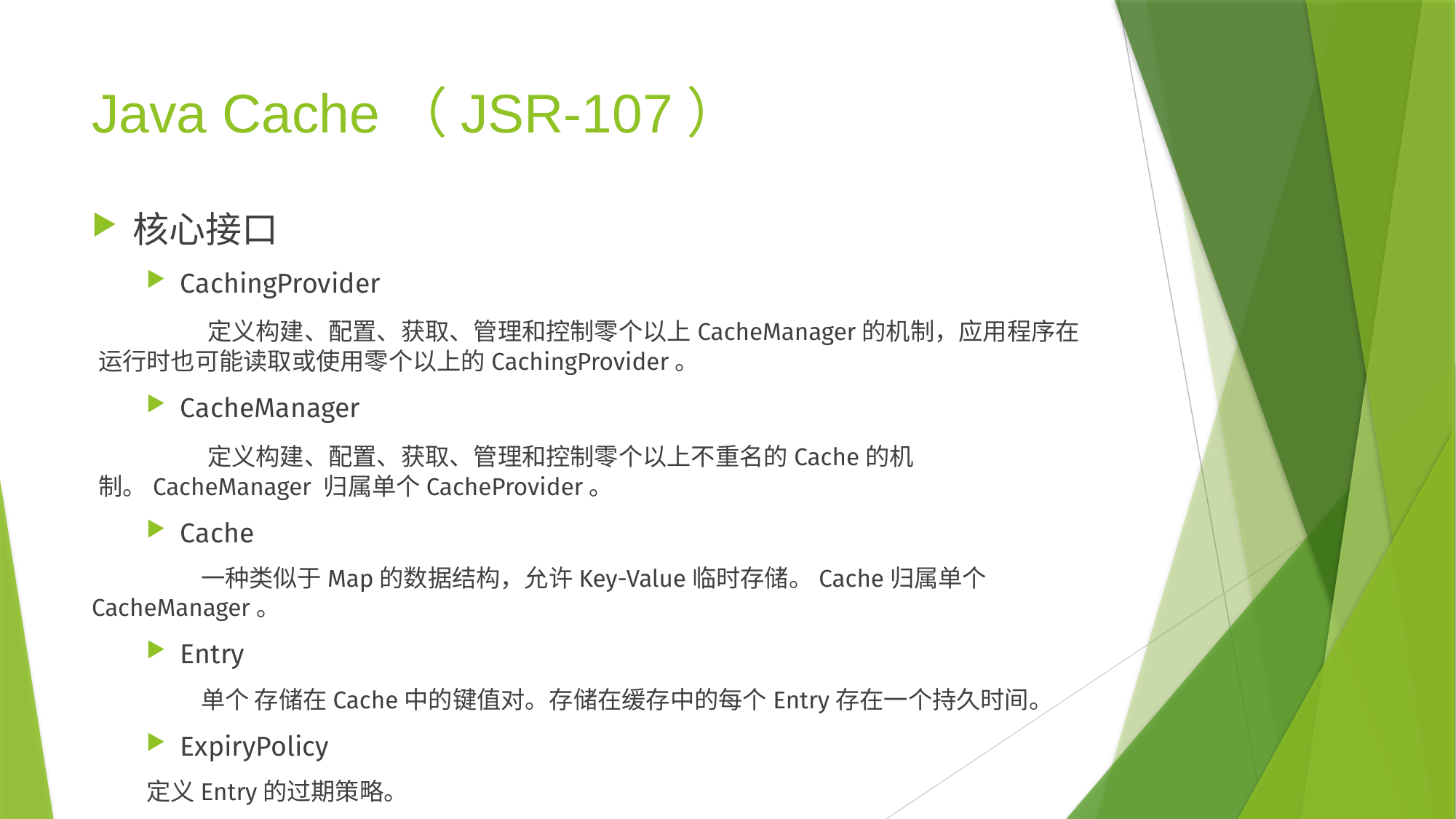

# Java Cache（JSR-107）
核心接口
CachingProvider
	定义构建、配置、获取、管理和控制零个以上CacheManager的机制，应用程序在运行时也可能读取或使用零个以上的CachingProvider。
CacheManager
	定义构建、配置、获取、管理和控制零个以上不重名的Cache的机制。CacheManager 归属单个CacheProvider。
Cache
	一种类似于Map的数据结构，允许Key-Value临时存储。Cache归属单个CacheManager。
Entry
	单个 存储在Cache中的键值对。存储在缓存中的每个Entry存在一个持久时间。
ExpiryPolicy
定义Entry的过期策略。